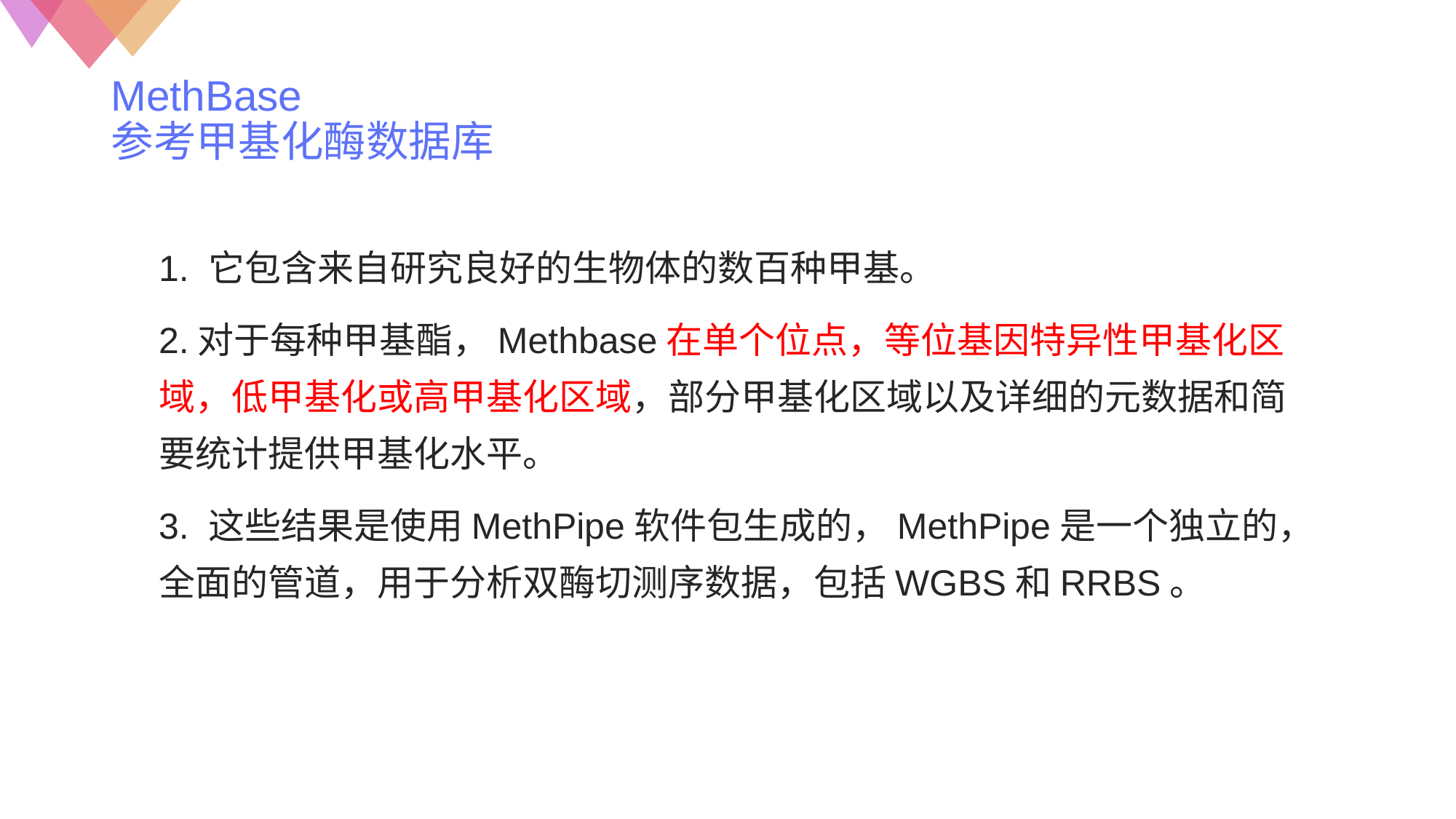

# MethBase 参考甲基化酶数据库

1. 它包含来自研究良好的生物体的数百种甲基。
2.对于每种甲基酯，Methbase在单个位点，等位基因特异性甲基化区域，低甲基化或高甲基化区域，部分甲基化区域以及详细的元数据和简要统计提供甲基化水平。
3. 这些结果是使用MethPipe软件包生成的，MethPipe是一个独立的，全面的管道，用于分析双酶切测序数据，包括WGBS和RRBS。